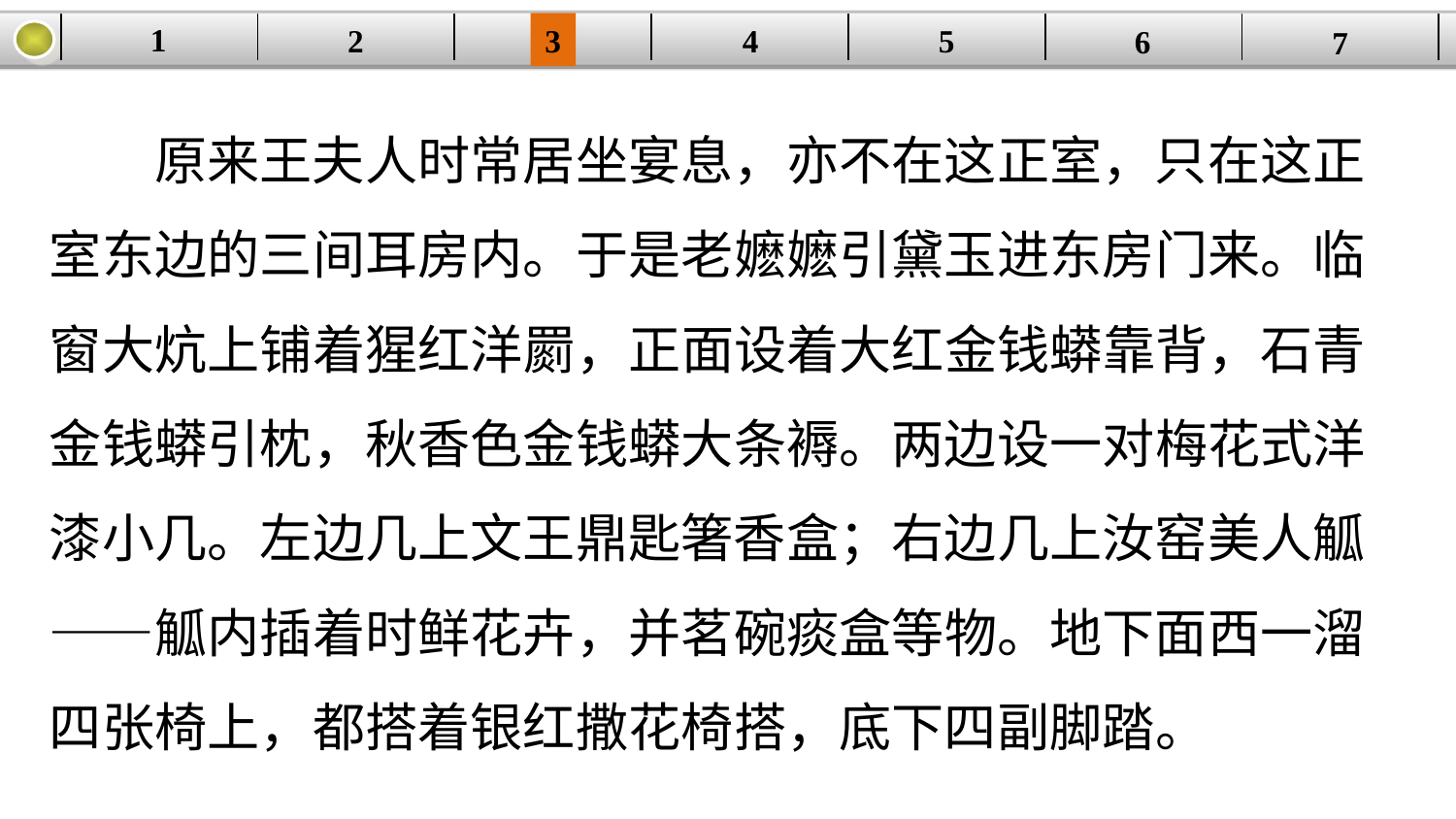

1
5
3
2
|  |  |  |  |  |  |  |
| --- | --- | --- | --- | --- | --- | --- |
4
6
7

原来王夫人时常居坐宴息，亦不在这正室，只在这正室东边的三间耳房内。于是老嬷嬷引黛玉进东房门来。临窗大炕上铺着猩红洋罽，正面设着大红金钱蟒靠背，石青金钱蟒引枕，秋香色金钱蟒大条褥。两边设一对梅花式洋漆小几。左边几上文王鼎匙箸香盒；右边几上汝窑美人觚——觚内插着时鲜花卉，并茗碗痰盒等物。地下面西一溜四张椅上，都搭着银红撒花椅搭，底下四副脚踏。